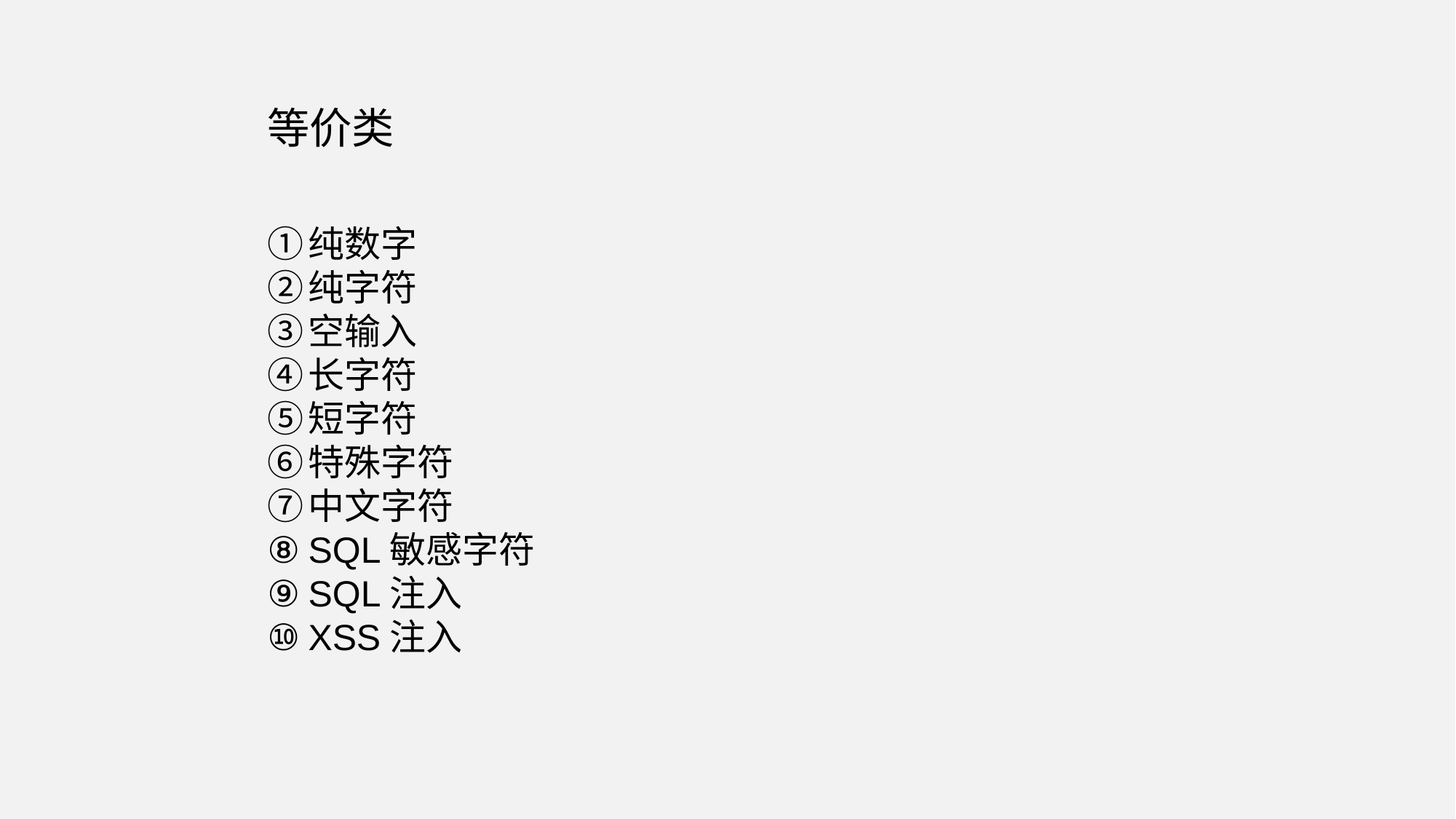

等价类
纯数字
纯字符
空输入
长字符
短字符
特殊字符
中文字符
SQL敏感字符
SQL注入
XSS注入